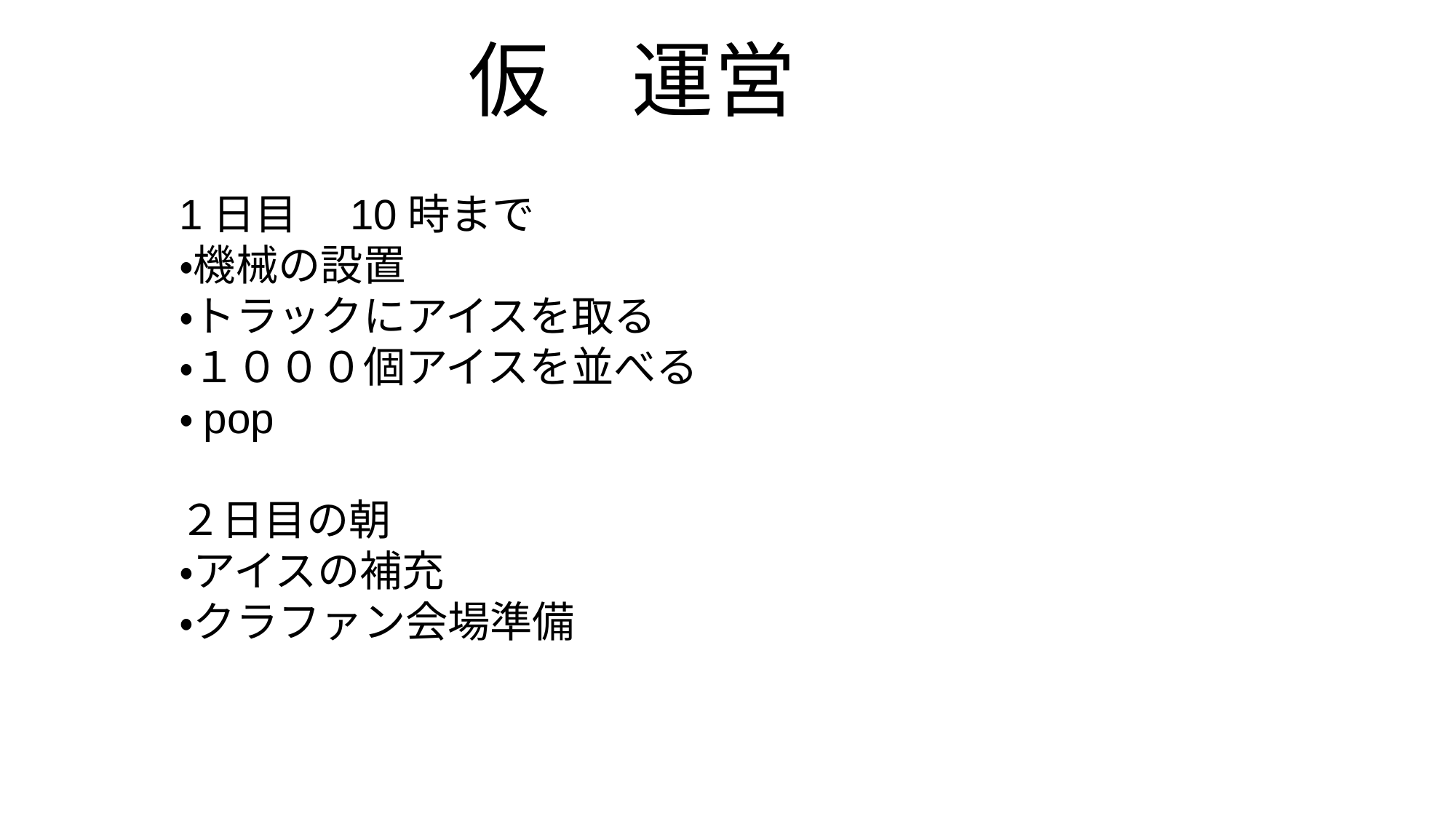

仮　運営
1日目　10時まで
・機械の設置
・トラックにアイスを取る
・１０００個アイスを並べる
・pop

２日目の朝
・アイスの補充
・クラファン会場準備